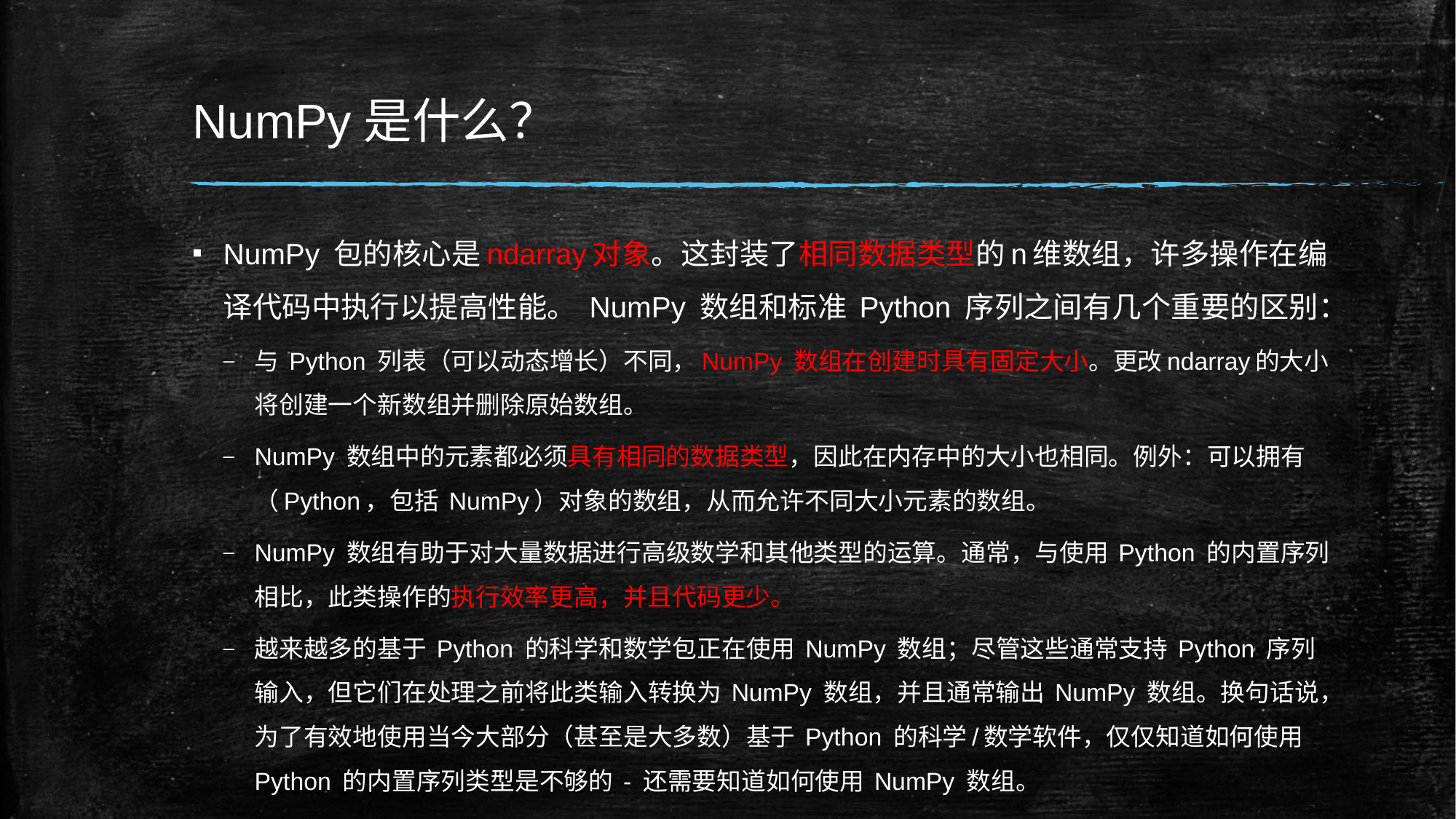

# NumPy是什么？
NumPy 包的核心是ndarray对象。这封装了相同数据类型的n维数组，许多操作在编译代码中执行以提高性能。 NumPy 数组和标准 Python 序列之间有几个重要的区别：
与 Python 列表（可以动态增长）不同，NumPy 数组在创建时具有固定大小。更改ndarray的大小将创建一个新数组并删除原始数组。
NumPy 数组中的元素都必须具有相同的数据类型，因此在内存中的大小也相同。例外：可以拥有（Python，包括 NumPy）对象的数组，从而允许不同大小元素的数组。
NumPy 数组有助于对大量数据进行高级数学和其他类型的运算。通常，与使用 Python 的内置序列相比，此类操作的执行效率更高，并且代码更少。
越来越多的基于 Python 的科学和数学包正在使用 NumPy 数组；尽管这些通常支持 Python 序列输入，但它们在处理之前将此类输入转换为 NumPy 数组，并且通常输出 NumPy 数组。换句话说，为了有效地使用当今大部分（甚至是大多数）基于 Python 的科学/数学软件，仅仅知道如何使用 Python 的内置序列类型是不够的 - 还需要知道如何使用 NumPy 数组。